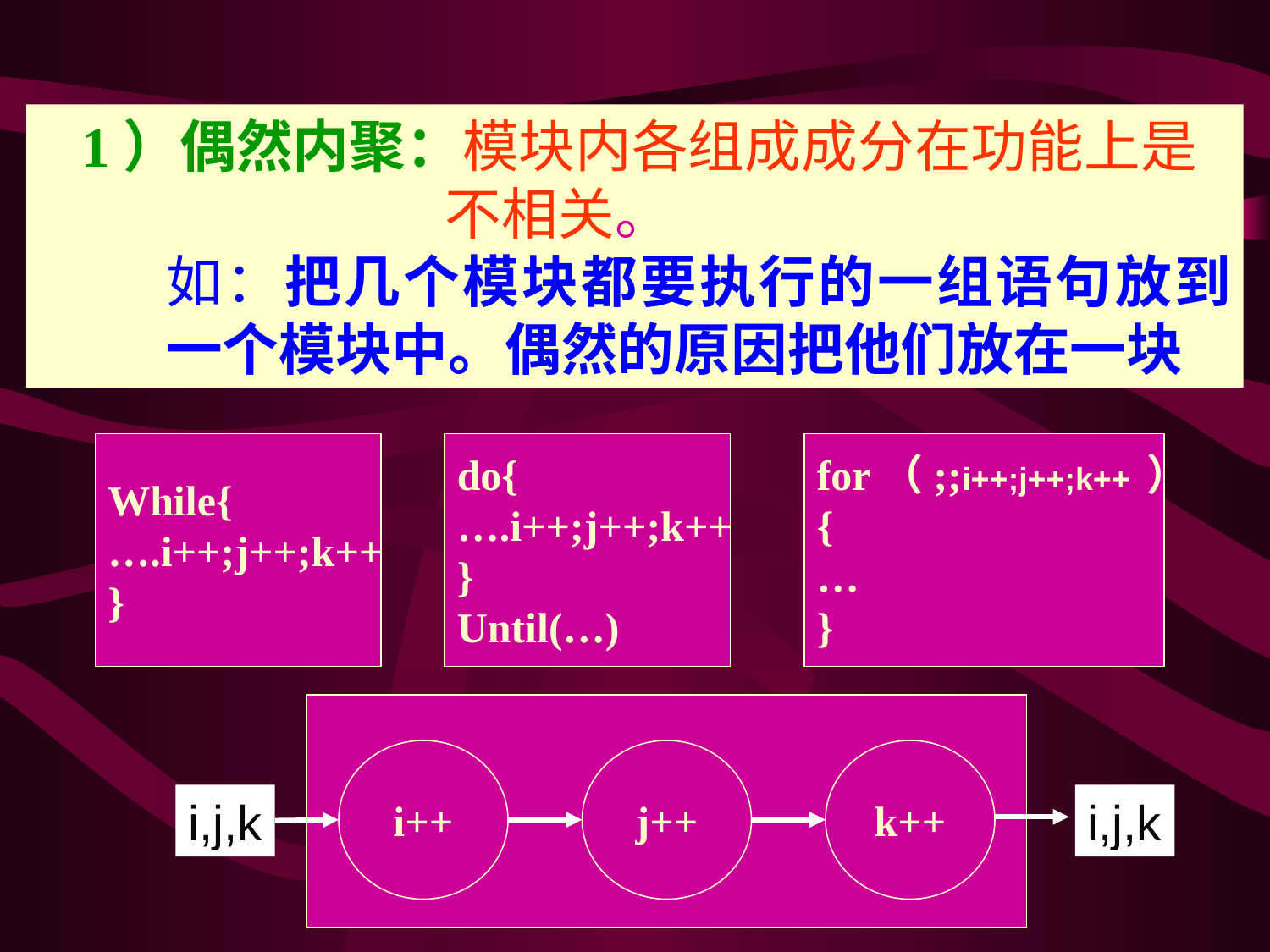

1）偶然内聚：模块内各组成成分在功能上是			  不相关。
如：把几个模块都要执行的一组语句放到一个模块中。偶然的原因把他们放在一块
While{
….i++;j++;k++
}
do{
….i++;j++;k++
}
Until(…)
for（;;i++;j++;k++ ）
{
…
}

i++
j++
k++
i,j,k
i,j,k

44